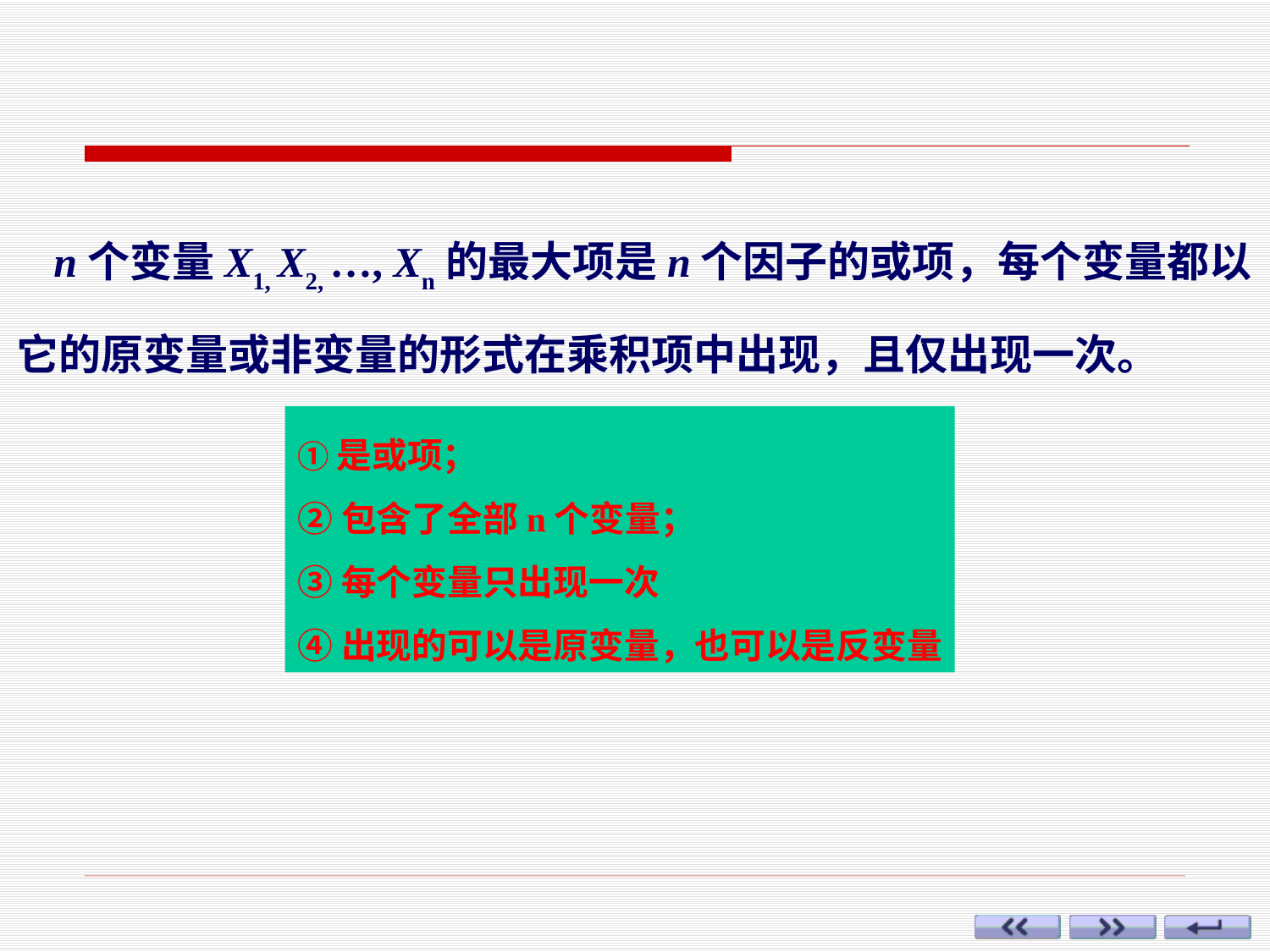

n个变量X1, X2, …, Xn的最大项是n个因子的或项，每个变量都以它的原变量或非变量的形式在乘积项中出现，且仅出现一次。
①是或项；
②包含了全部n个变量；
③每个变量只出现一次
④出现的可以是原变量，也可以是反变量